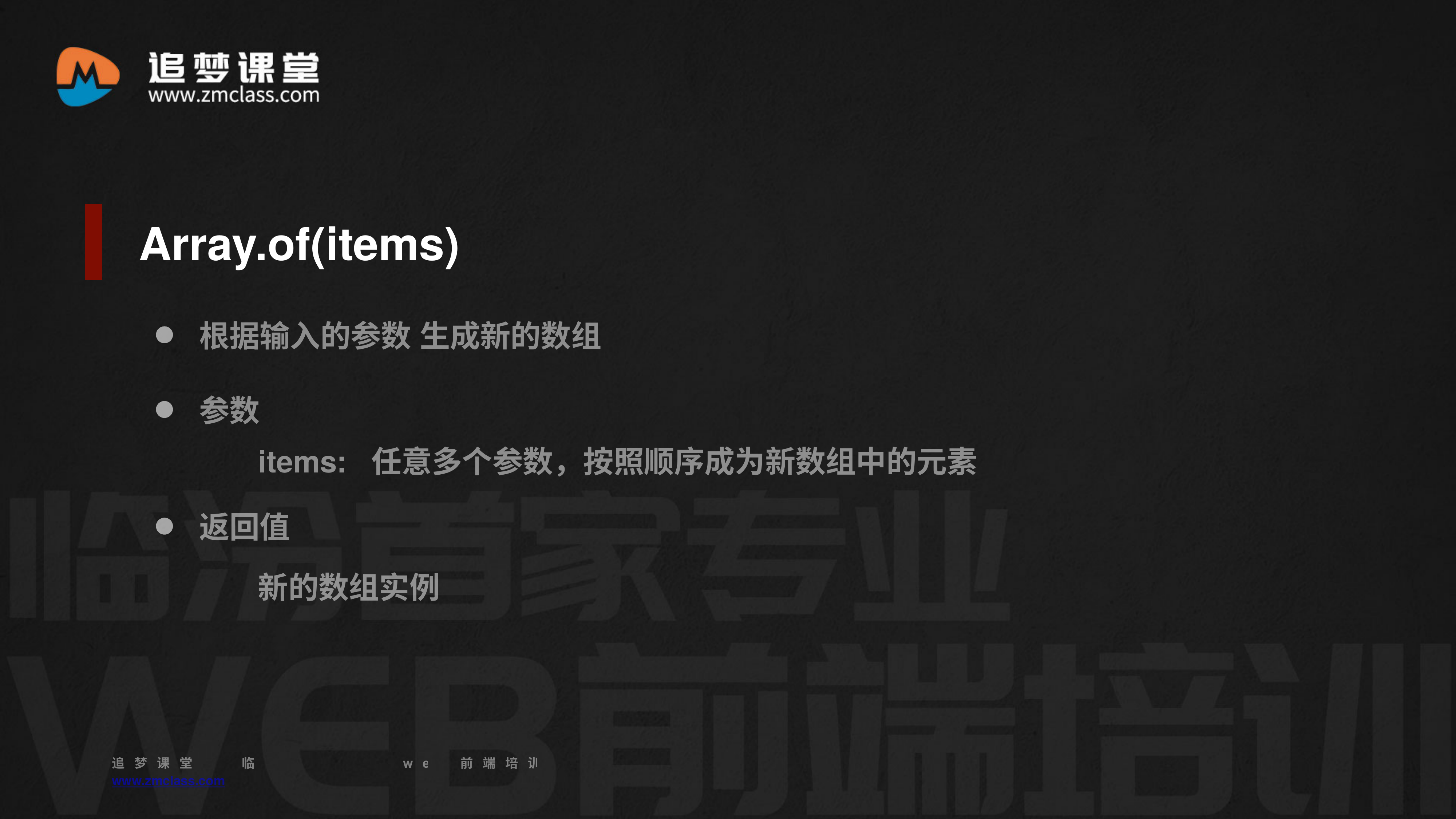

Array.of(items)
根据输入的参数 生成新的数组

参数

items:  任意多个参数，按照顺序成为新数组中的元素
返回值

新的数组实例
追梦课堂   临汾首家专业的web前端培训机构                                                          www.zmclass.com
11